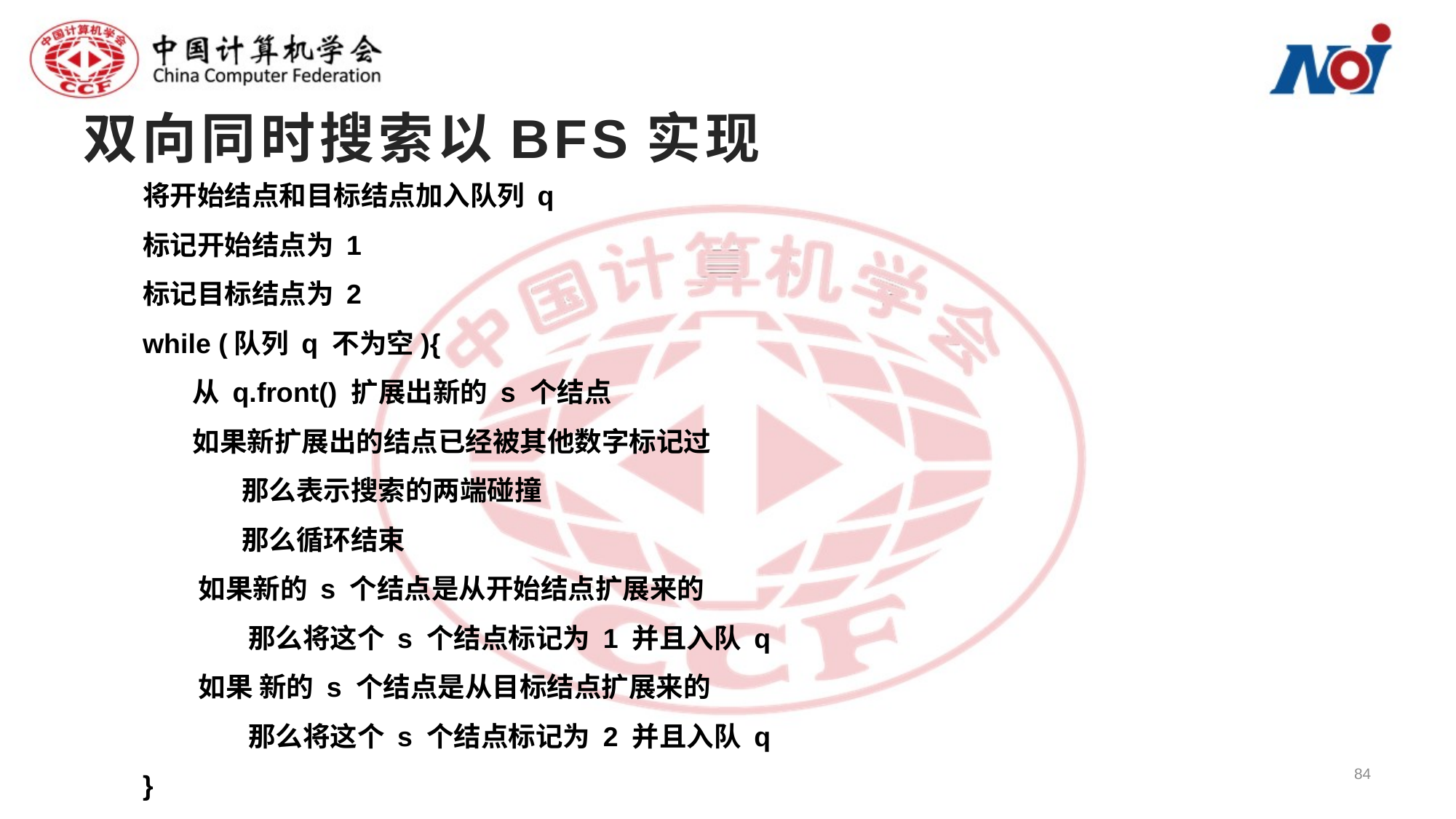

# 双向同时搜索以BFS实现
将开始结点和目标结点加入队列 q
标记开始结点为 1
标记目标结点为 2
while (队列 q 不为空){
       从 q.front() 扩展出新的 s 个结点
       如果新扩展出的结点已经被其他数字标记过
               那么表示搜索的两端碰撞
               那么循环结束
        如果新的 s 个结点是从开始结点扩展来的
                那么将这个 s 个结点标记为 1 并且入队 q
        如果 新的 s 个结点是从目标结点扩展来的
                那么将这个 s 个结点标记为 2 并且入队 q
}
84